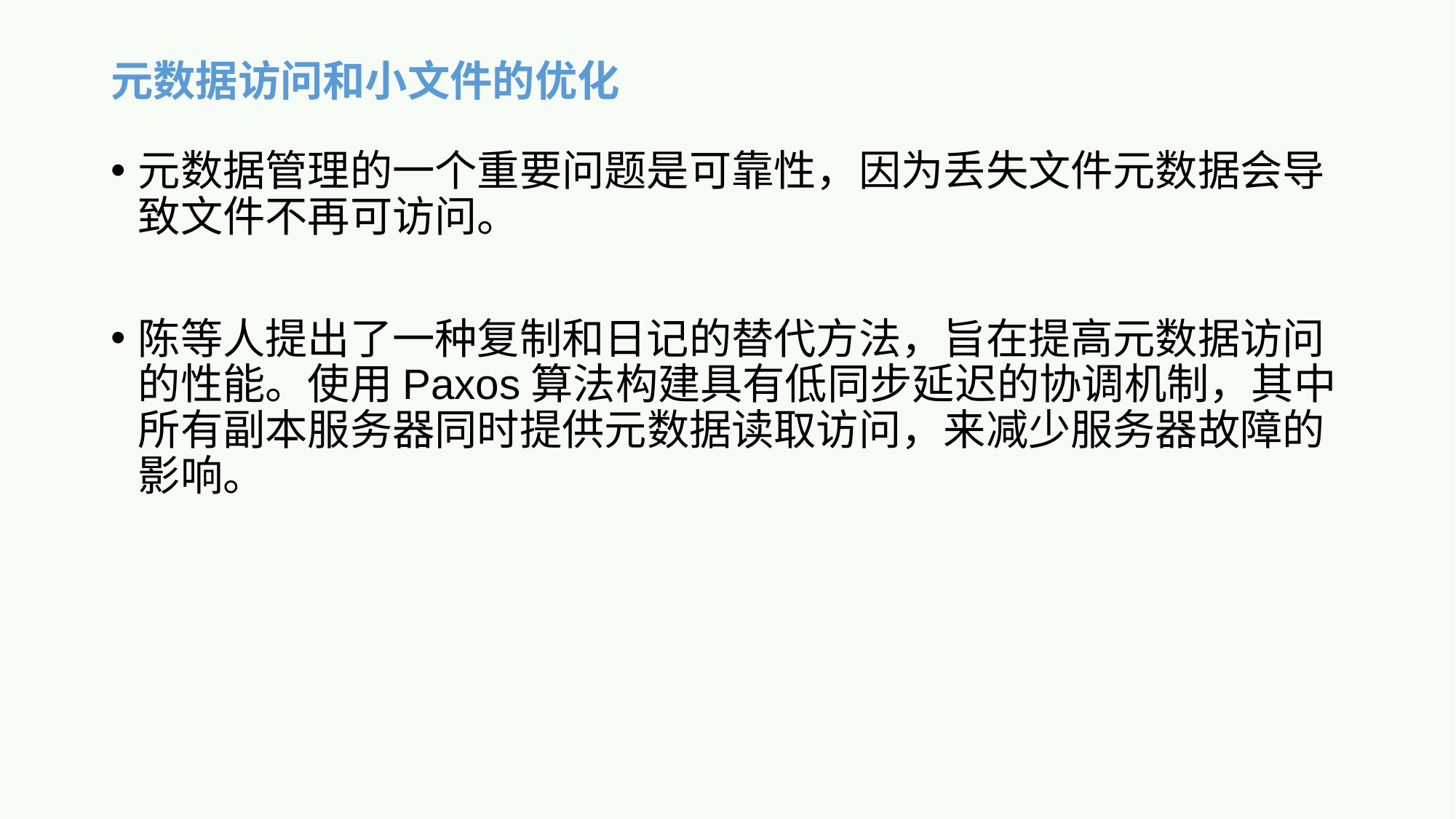

# 元数据访问和小文件的优化
元数据管理的一个重要问题是可靠性，因为丢失文件元数据会导致文件不再可访问。

陈等人提出了一种复制和日记的替代方法，旨在提高元数据访问的性能。使用Paxos算法构建具有低同步延迟的协调机制，其中所有副本服务器同时提供元数据读取访问，来减少服务器故障的影响。